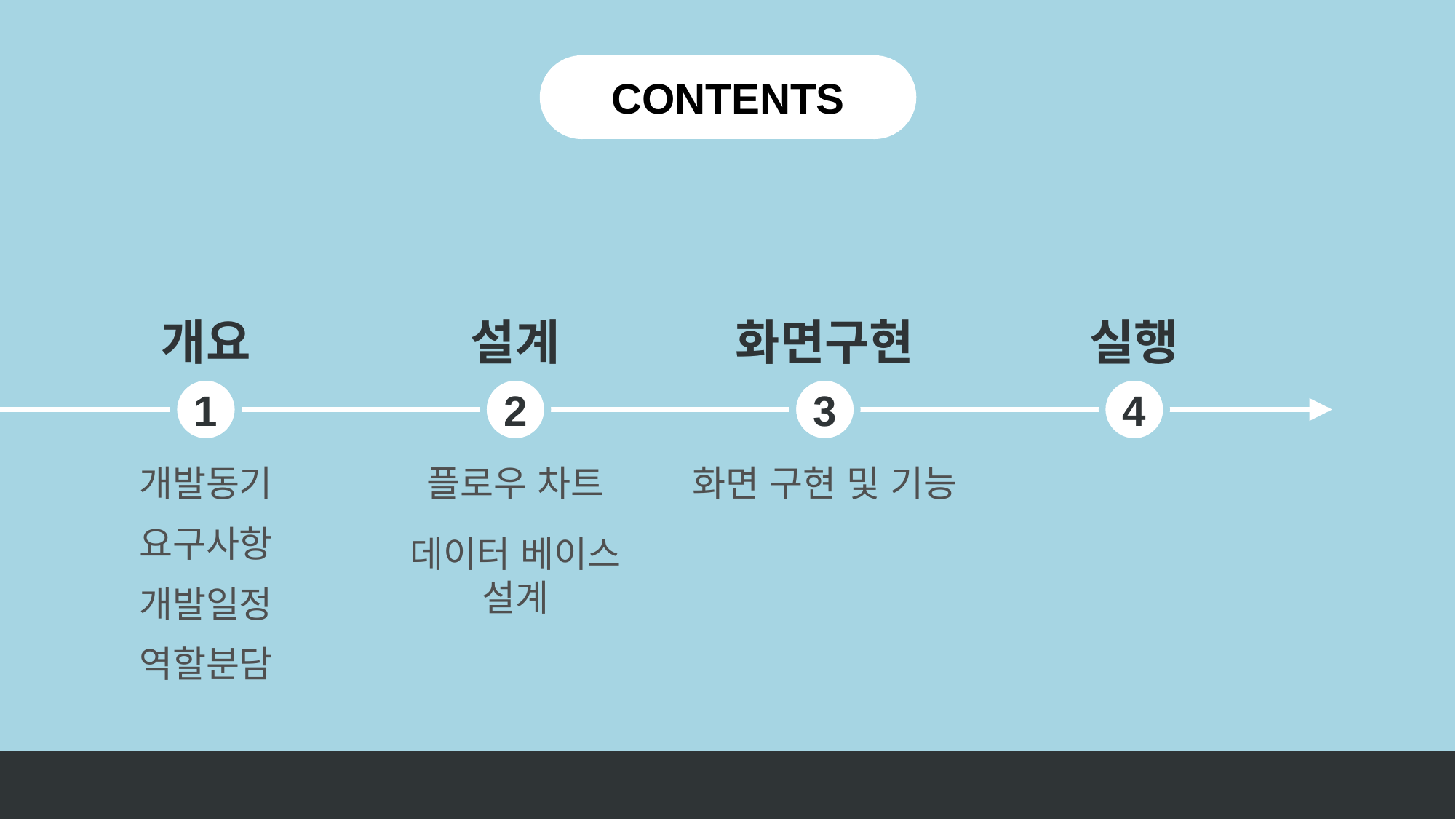

CONTENTS
개요
설계
화면구현
실행
1
2
3
4
개발동기
플로우 차트
화면 구현 및 기능
요구사항
데이터 베이스
설계
개발일정
역할분담